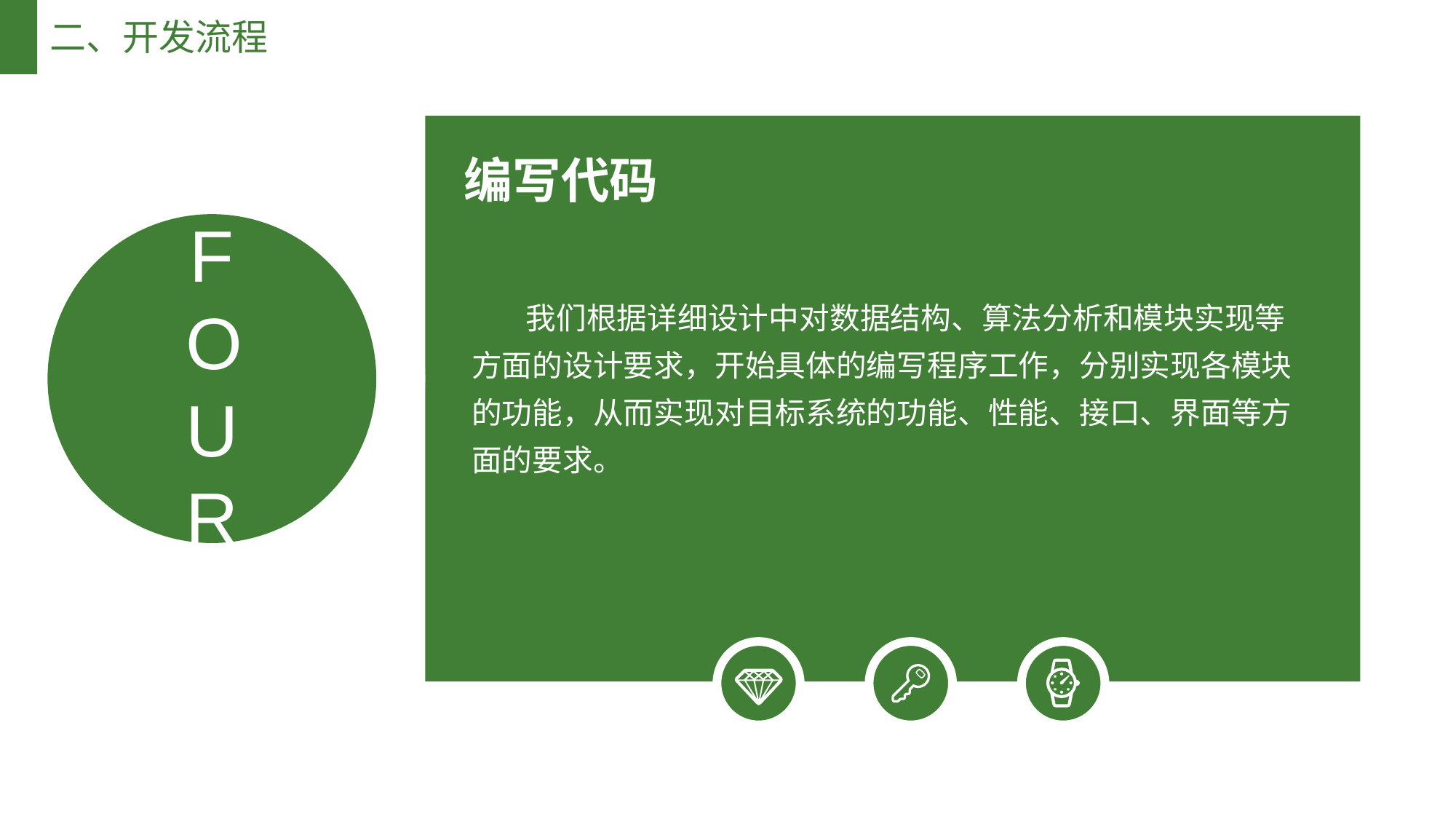

二、开发流程

编写代码

       我们根据详细设计中对数据结构、算法分析和模块实现等方面的设计要求，开始具体的编写程序工作，分别实现各模块的功能，从而实现对目标系统的功能、性能、接口、界面等方面的要求。
FOUR